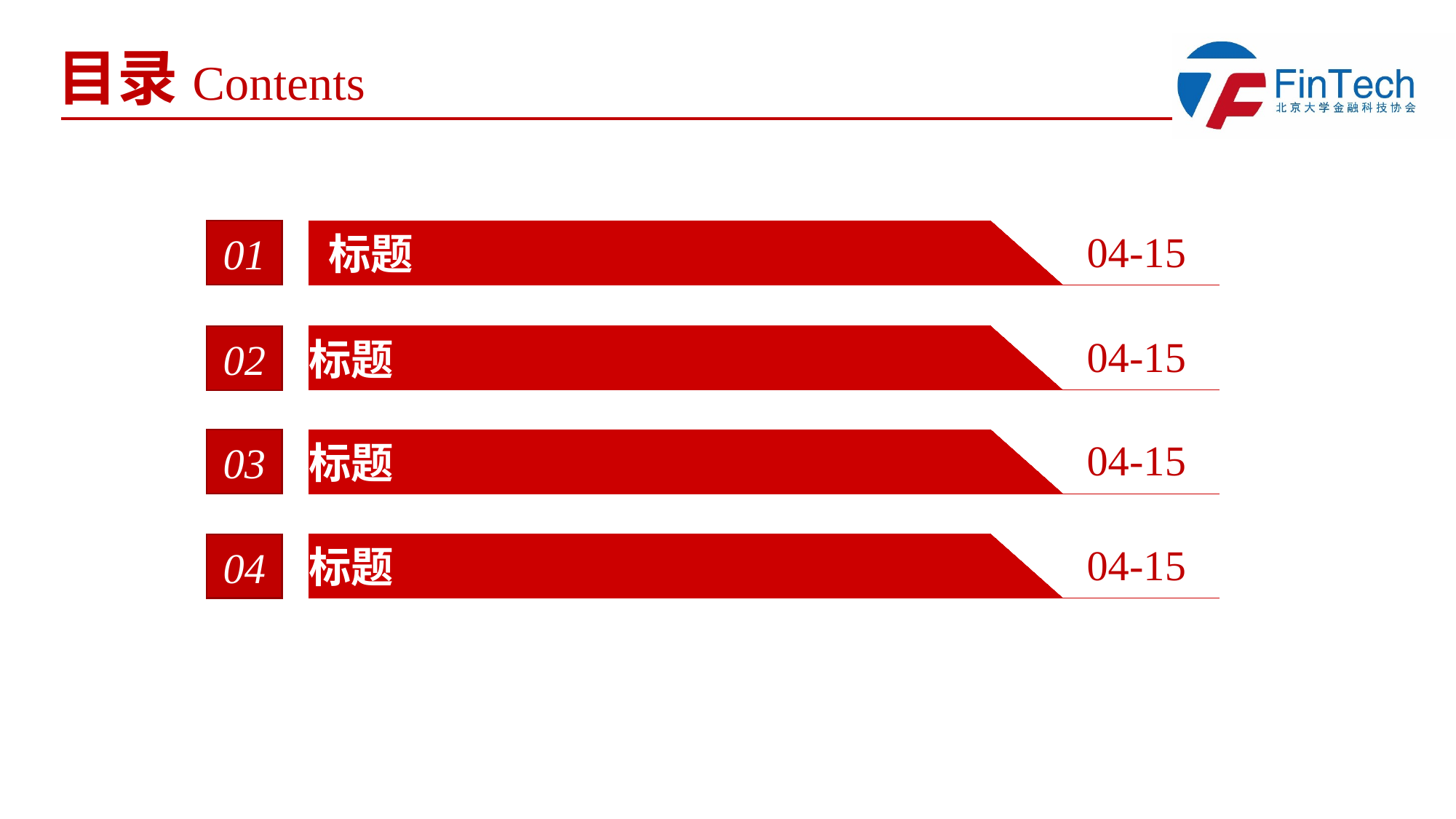

01
 标题
04-15
02
标题
04-15
03
标题
04-15
04
标题
04-15